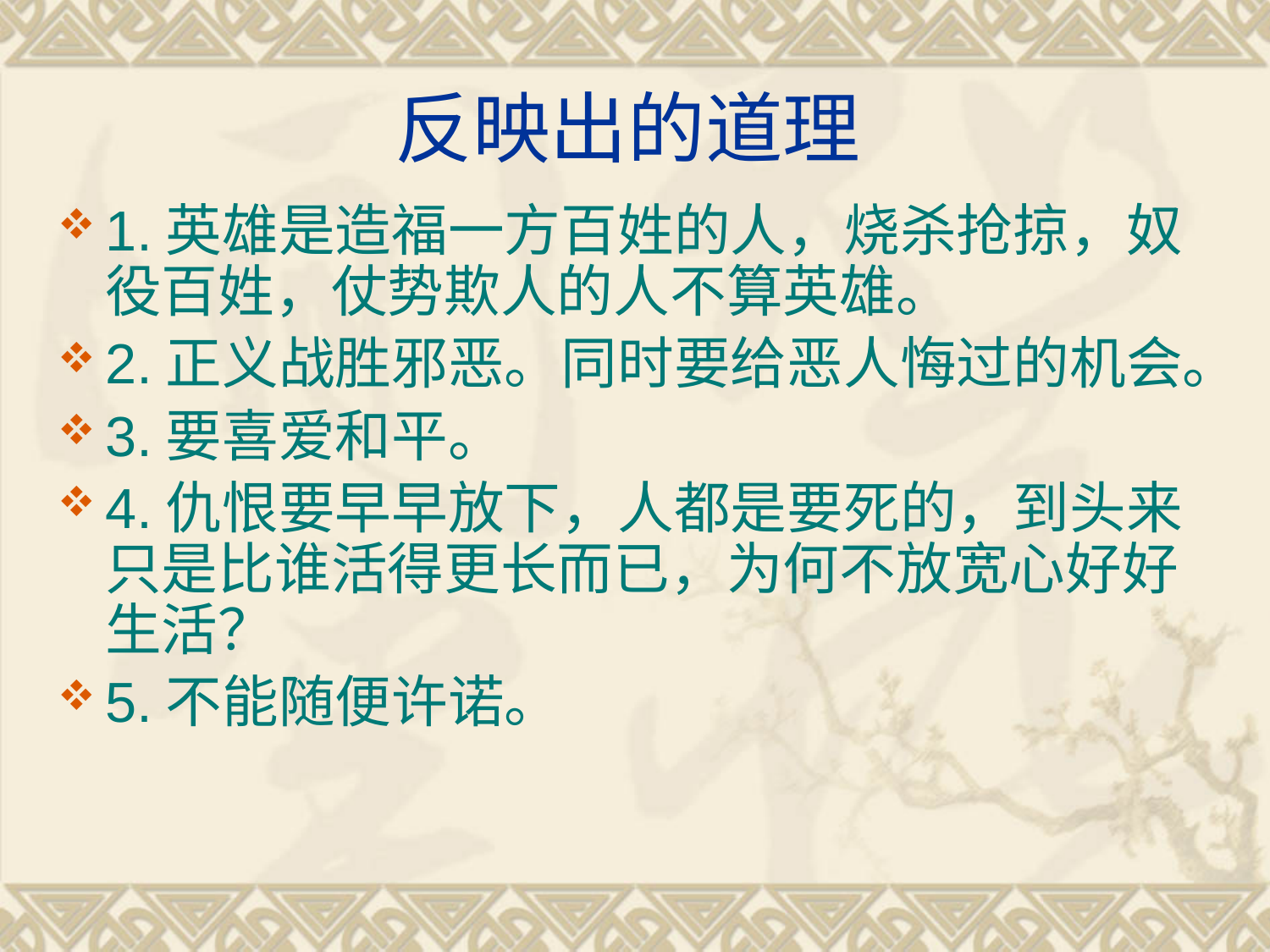

# 反映出的道理
1.英雄是造福一方百姓的人，烧杀抢掠，奴役百姓，仗势欺人的人不算英雄。
2.正义战胜邪恶。同时要给恶人悔过的机会。
3.要喜爱和平。
4.仇恨要早早放下，人都是要死的，到头来只是比谁活得更长而已，为何不放宽心好好生活？
5.不能随便许诺。